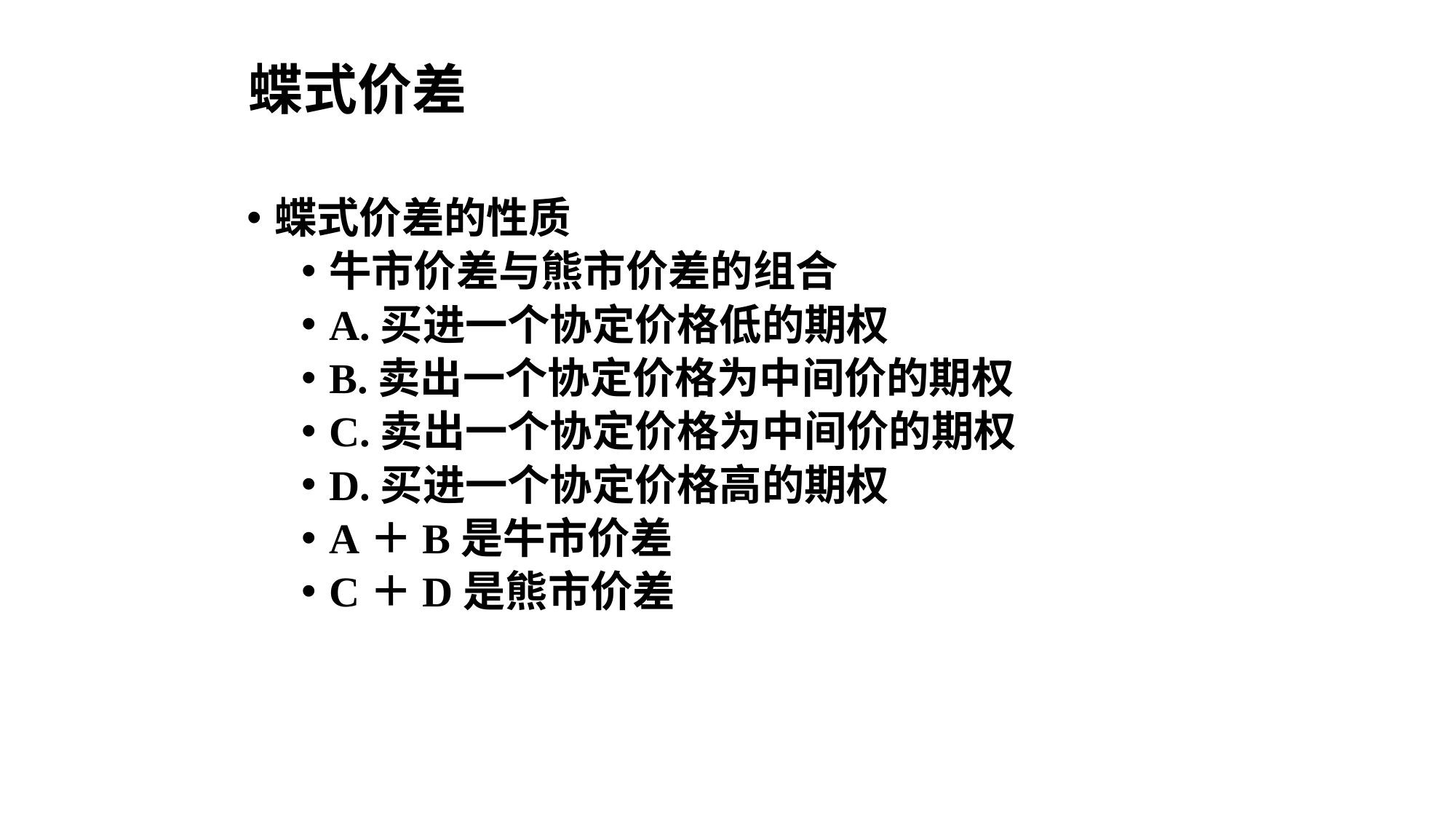

# 蝶式价差
蝶式价差的性质
牛市价差与熊市价差的组合
A.买进一个协定价格低的期权
B.卖出一个协定价格为中间价的期权
C.卖出一个协定价格为中间价的期权
D.买进一个协定价格高的期权
A＋B是牛市价差
C＋D是熊市价差